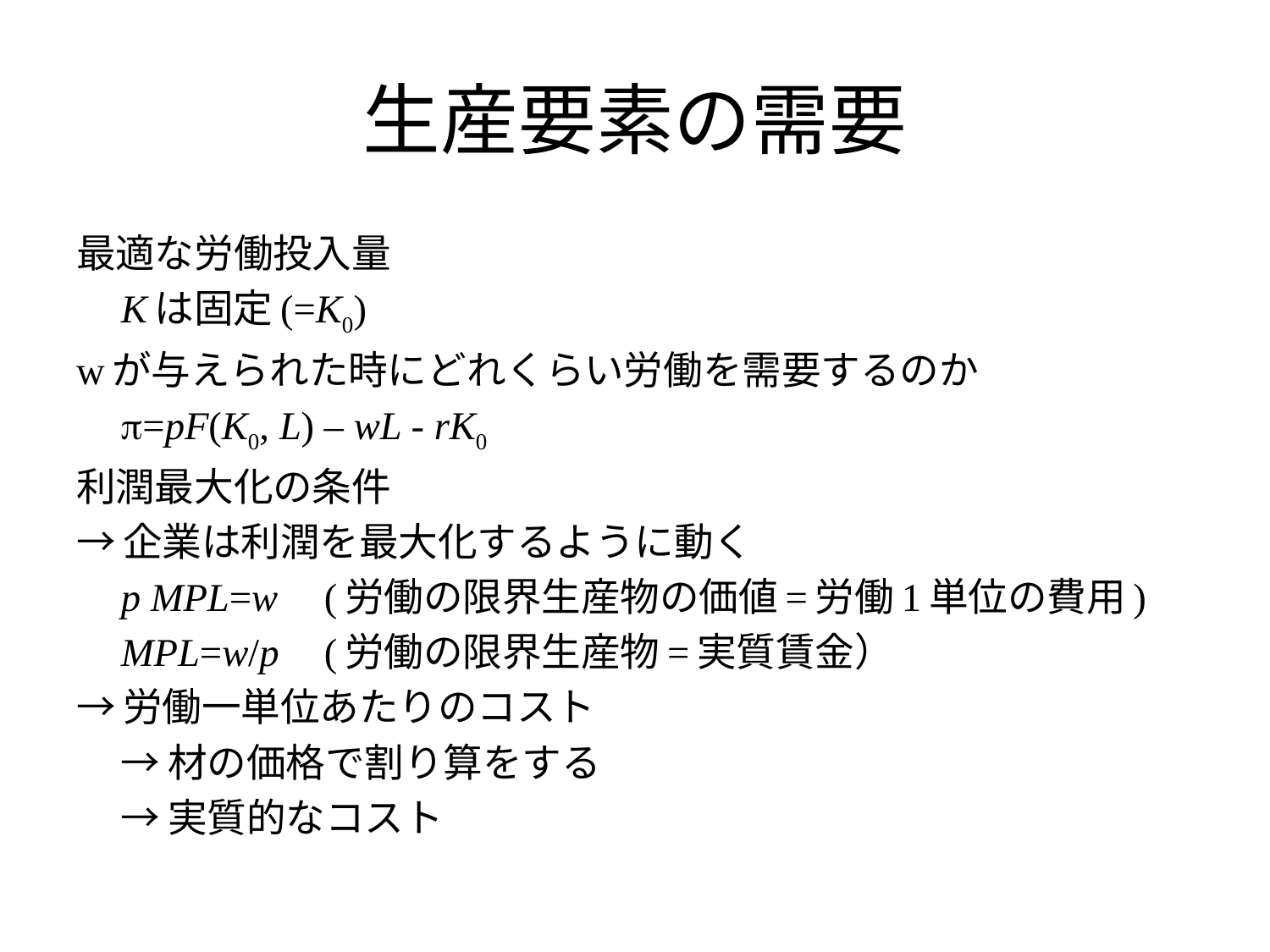

# 生産要素の需要
最適な労働投入量
	Kは固定(=K0)
wが与えられた時にどれくらい労働を需要するのか
	π=pF(K0, L) – wL - rK0
利潤最大化の条件
→企業は利潤を最大化するように動く
	p MPL=w	(労働の限界生産物の価値=労働1単位の費用)
	MPL=w/p	(労働の限界生産物=実質賃金）
→労働一単位あたりのコスト
	→材の価格で割り算をする
		→実質的なコスト